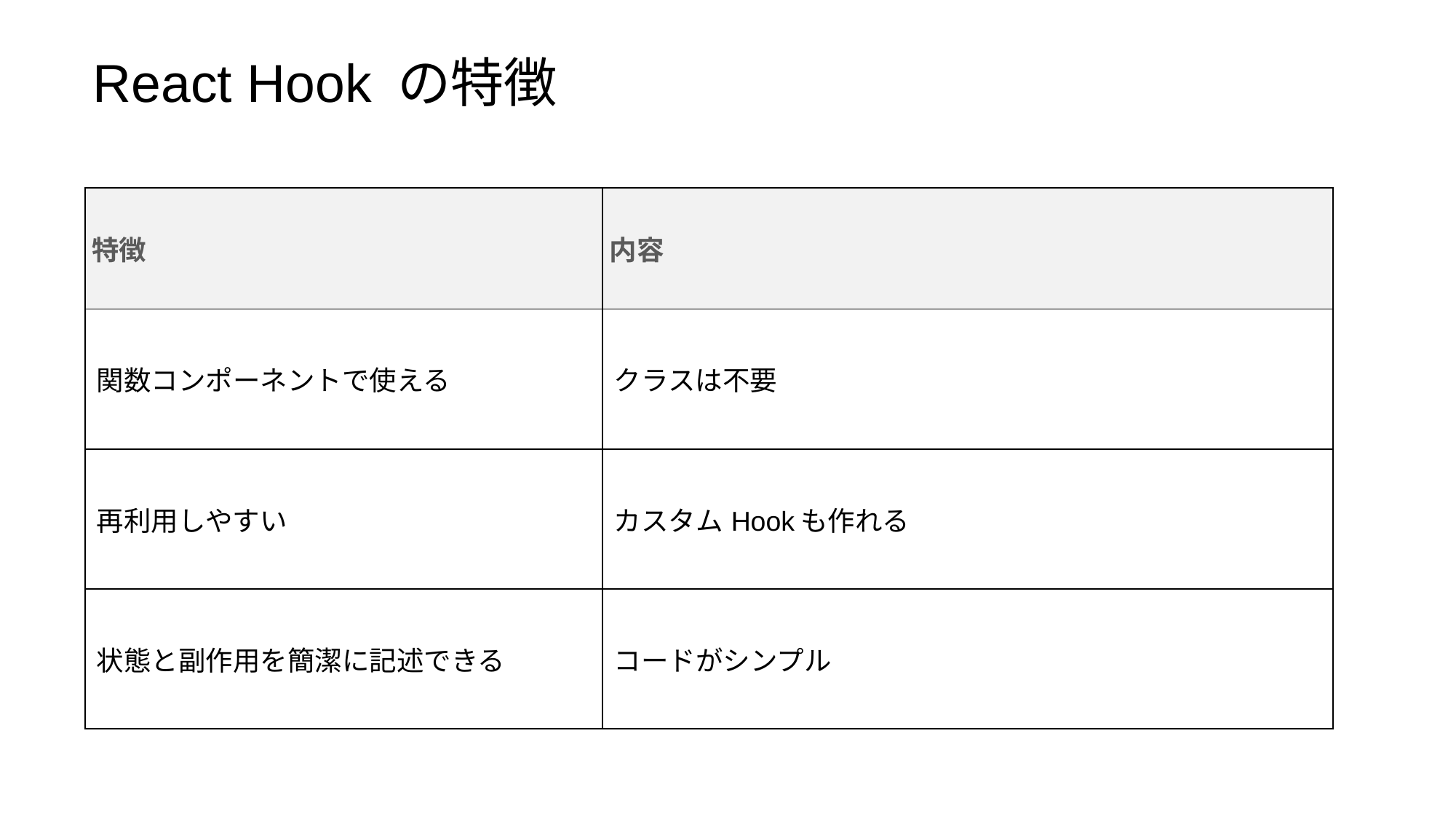

React Hook の特徴
| 特徴 | 内容 |
| --- | --- |
| 関数コンポーネントで使える | クラスは不要 |
| 再利用しやすい | カスタムHookも作れる |
| 状態と副作用を簡潔に記述できる | コードがシンプル |